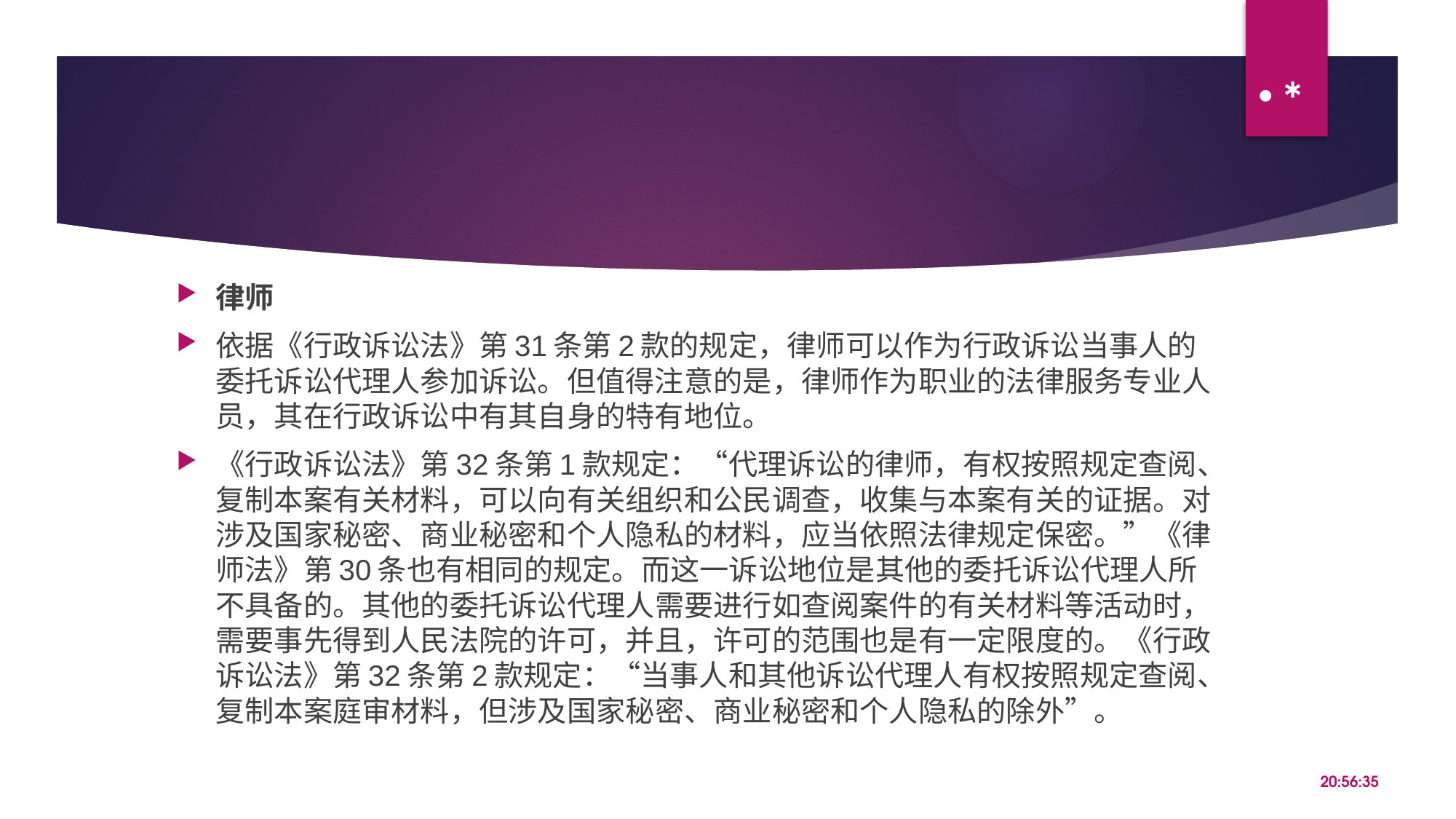

*
#
律师
依据《行政诉讼法》第31条第2款的规定，律师可以作为行政诉讼当事人的委托诉讼代理人参加诉讼。但值得注意的是，律师作为职业的法律服务专业人员，其在行政诉讼中有其自身的特有地位。
《行政诉讼法》第32条第1款规定：“代理诉讼的律师，有权按照规定查阅、复制本案有关材料，可以向有关组织和公民调查，收集与本案有关的证据。对涉及国家秘密、商业秘密和个人隐私的材料，应当依照法律规定保密。”《律师法》第30条也有相同的规定。而这一诉讼地位是其他的委托诉讼代理人所不具备的。其他的委托诉讼代理人需要进行如查阅案件的有关材料等活动时，需要事先得到人民法院的许可，并且，许可的范围也是有一定限度的。《行政诉讼法》第32条第2款规定：“当事人和其他诉讼代理人有权按照规定查阅、复制本案庭审材料，但涉及国家秘密、商业秘密和个人隐私的除外”。
20:56:35